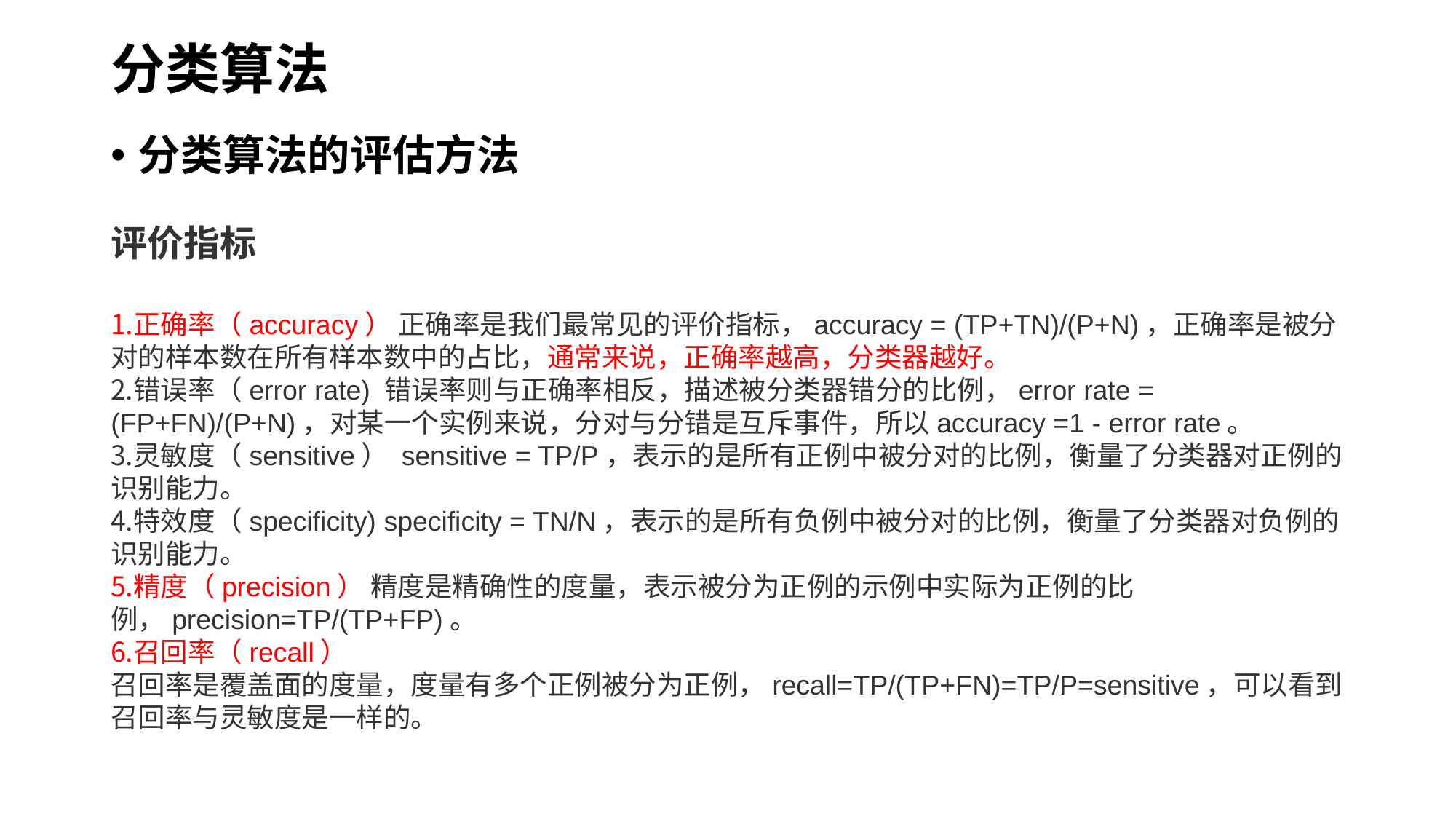

# 分类算法
分类算法的评估方法

评价指标

正确率（accuracy） 正确率是我们最常见的评价指标，accuracy = (TP+TN)/(P+N)，正确率是被分对的样本数在所有样本数中的占比，通常来说，正确率越高，分类器越好。
错误率（error rate) 错误率则与正确率相反，描述被分类器错分的比例，error rate = (FP+FN)/(P+N)，对某一个实例来说，分对与分错是互斥事件，所以accuracy =1 - error rate。
灵敏度（sensitive） sensitive = TP/P，表示的是所有正例中被分对的比例，衡量了分类器对正例的识别能力。
特效度（specificity) specificity = TN/N，表示的是所有负例中被分对的比例，衡量了分类器对负例的识别能力。
精度（precision） 精度是精确性的度量，表示被分为正例的示例中实际为正例的比例，precision=TP/(TP+FP)。
召回率（recall） 召回率是覆盖面的度量，度量有多个正例被分为正例，recall=TP/(TP+FN)=TP/P=sensitive，可以看到召回率与灵敏度是一样的。